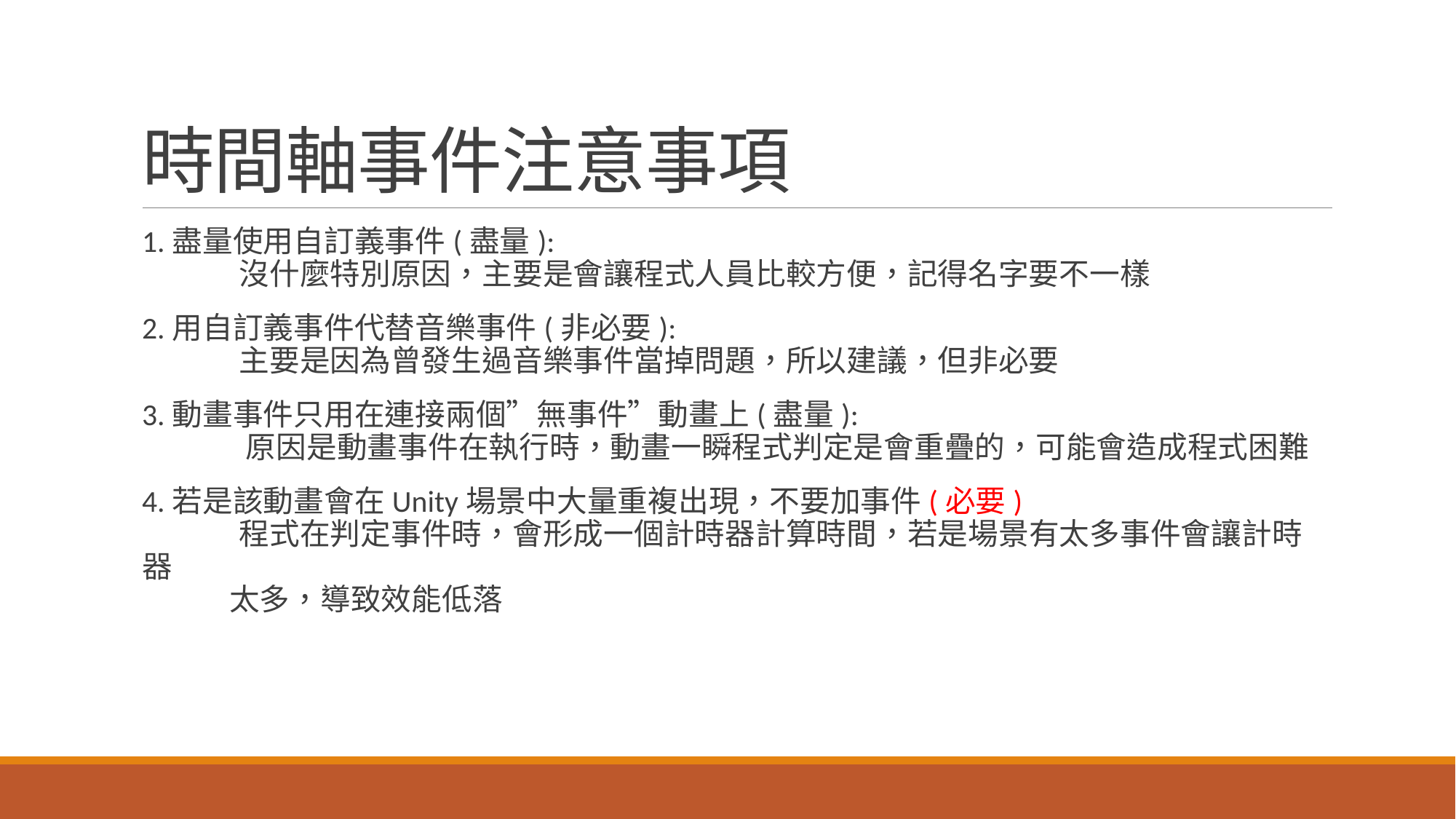

# 時間軸事件注意事項
1.盡量使用自訂義事件(盡量):
             沒什麼特別原因，主要是會讓程式人員比較方便，記得名字要不一樣
2.用自訂義事件代替音樂事件(非必要):
             主要是因為曾發生過音樂事件當掉問題，所以建議，但非必要
3.動畫事件只用在連接兩個”無事件”動畫上(盡量):
              原因是動畫事件在執行時，動畫一瞬程式判定是會重疊的，可能會造成程式困難
4.若是該動畫會在Unity場景中大量重複出現，不要加事件(必要)
             程式在判定事件時，會形成一個計時器計算時間，若是場景有太多事件會讓計時器
             太多，導致效能低落